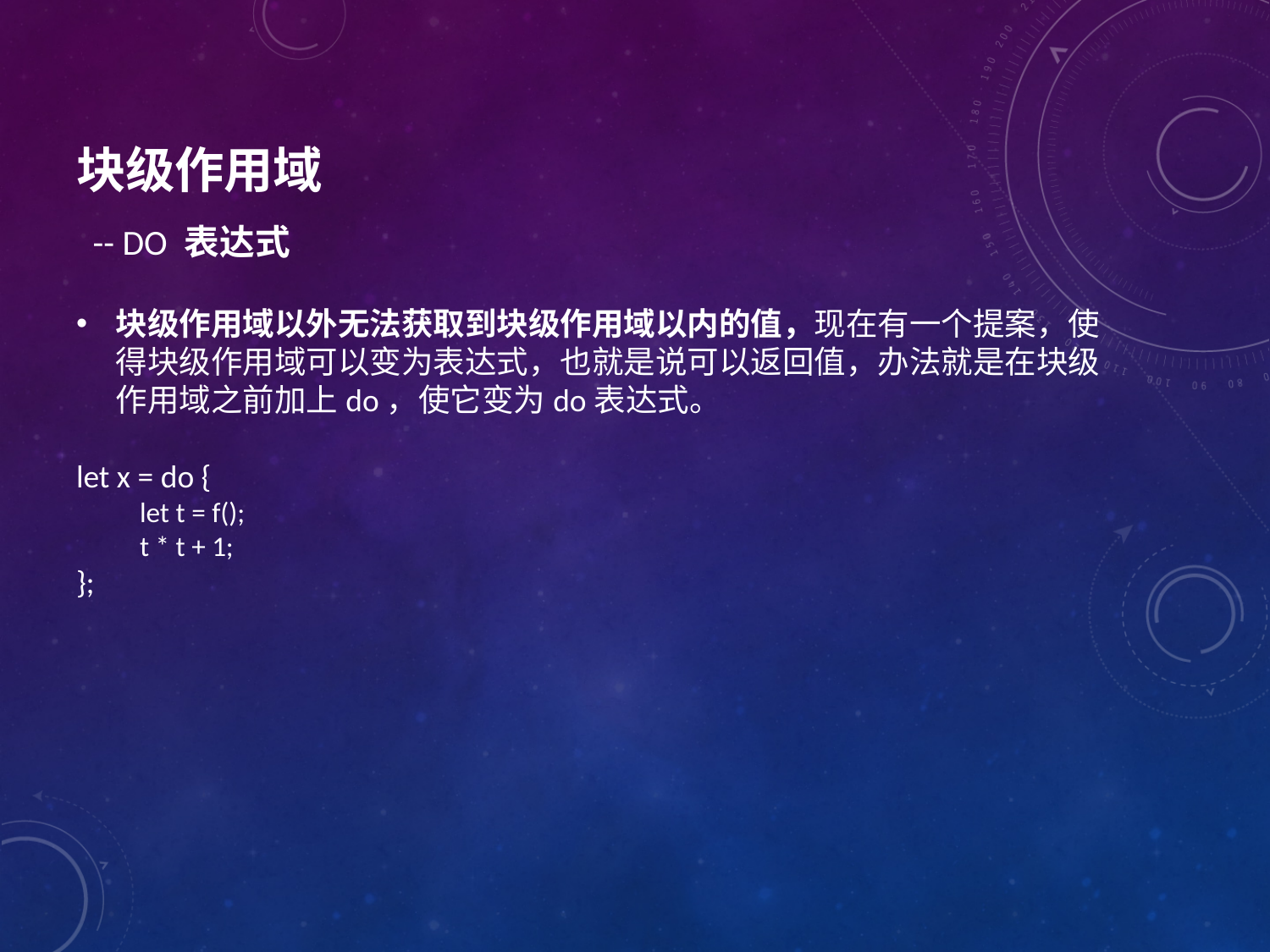

# 块级作用域 -- do 表达式
块级作用域以外无法获取到块级作用域以内的值，现在有一个提案，使得块级作用域可以变为表达式，也就是说可以返回值，办法就是在块级作用域之前加上do，使它变为do表达式。

let x = do {
let t = f();
t * t + 1;
};